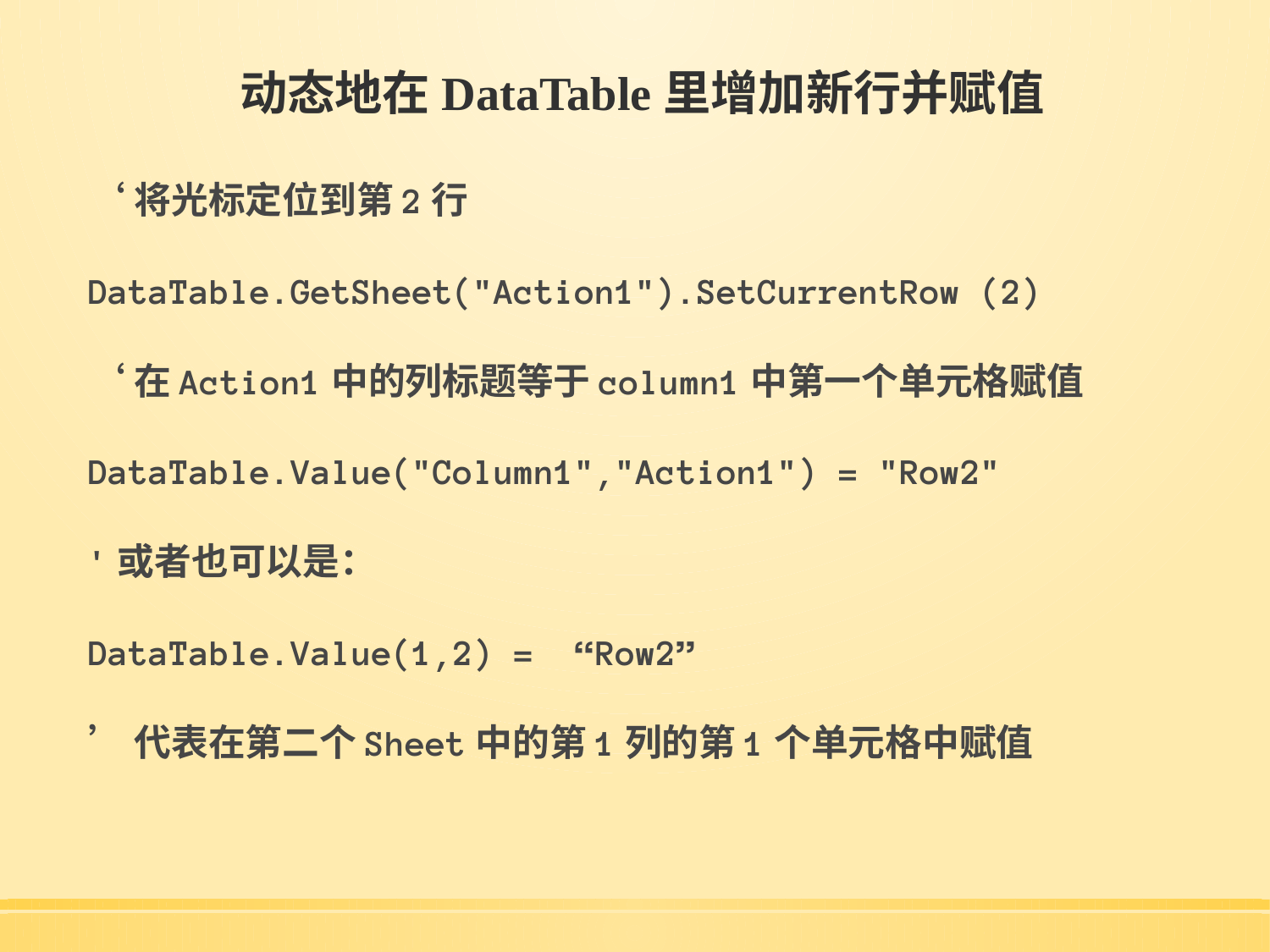

# 动态地在DataTable里增加新行并赋值
‘将光标定位到第2行
DataTable.GetSheet("Action1").SetCurrentRow (2)
‘在Action1中的列标题等于column1中第一个单元格赋值
DataTable.Value("Column1","Action1") = "Row2"
'或者也可以是：
DataTable.Value(1,2) =  “Row2”
’代表在第二个Sheet中的第1列的第1个单元格中赋值